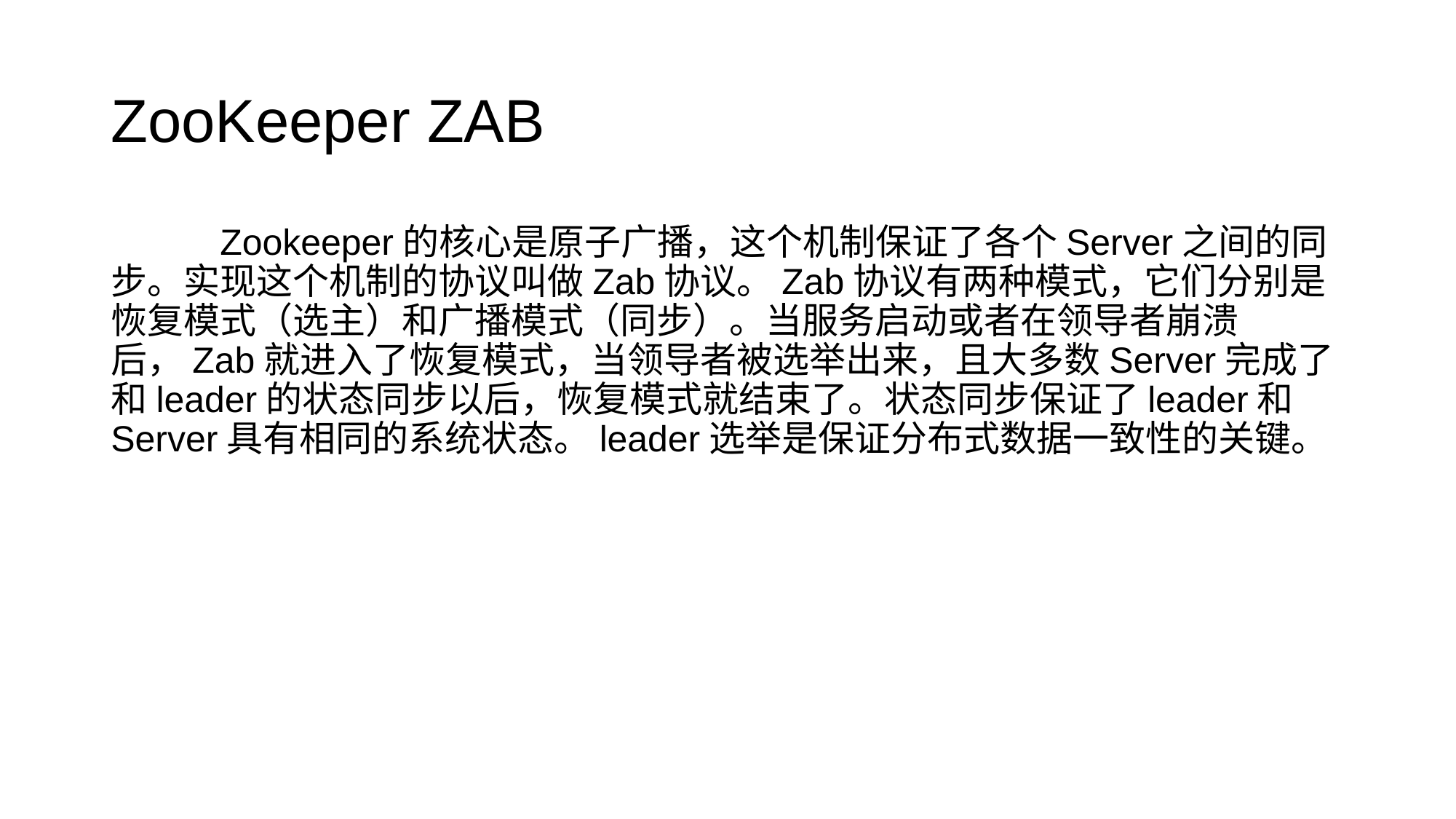

# ZooKeeper ZAB
	Zookeeper的核心是原子广播，这个机制保证了各个Server之间的同步。实现这个机制的协议叫做Zab协议。Zab协议有两种模式，它们分别是恢复模式（选主）和广播模式（同步）。当服务启动或者在领导者崩溃后，Zab就进入了恢复模式，当领导者被选举出来，且大多数Server完成了和leader的状态同步以后，恢复模式就结束了。状态同步保证了leader和Server具有相同的系统状态。leader选举是保证分布式数据一致性的关键。